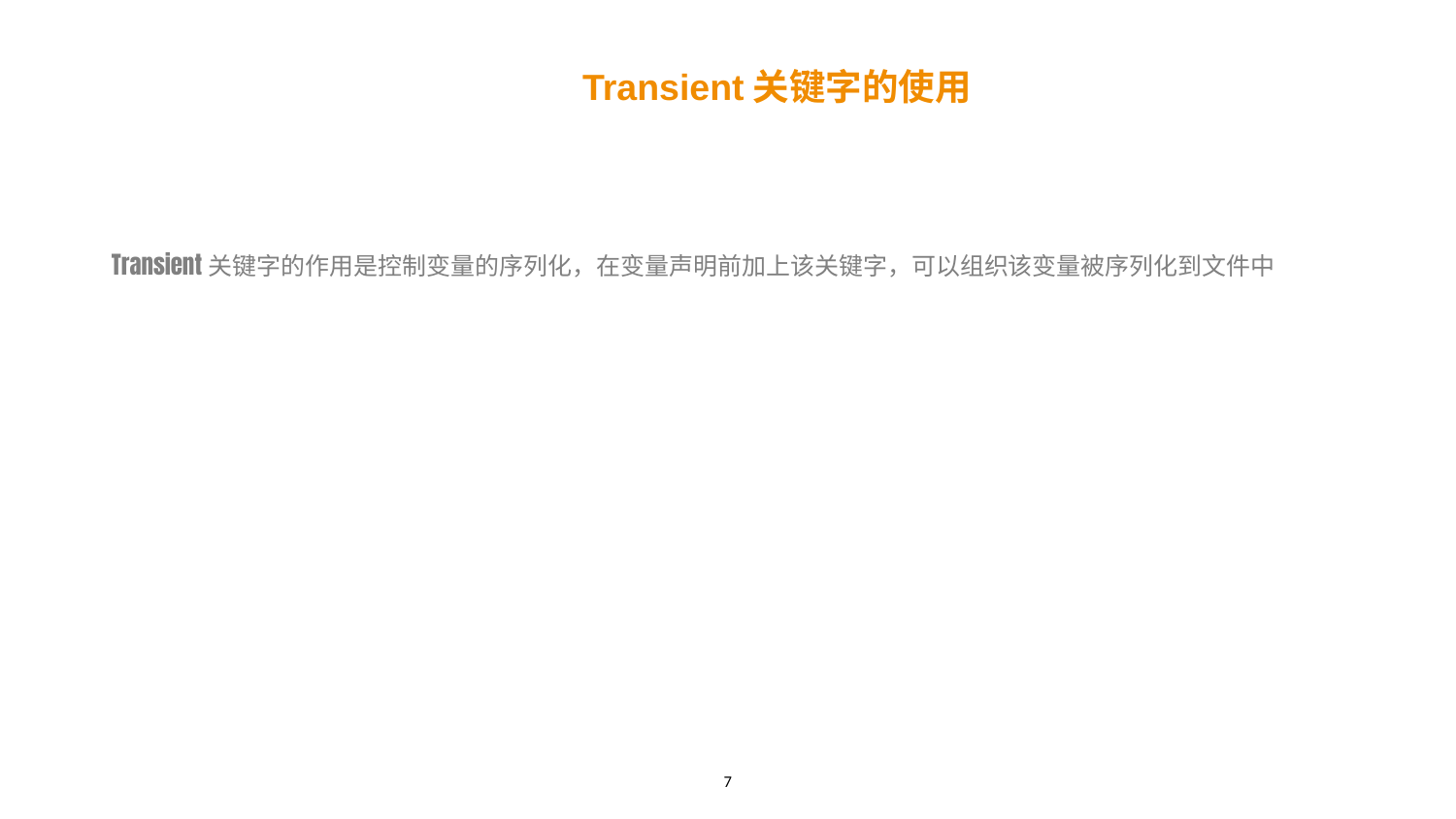

Transient关键字的使用
Transient关键字的作用是控制变量的序列化，在变量声明前加上该关键字，可以组织该变量被序列化到文件中